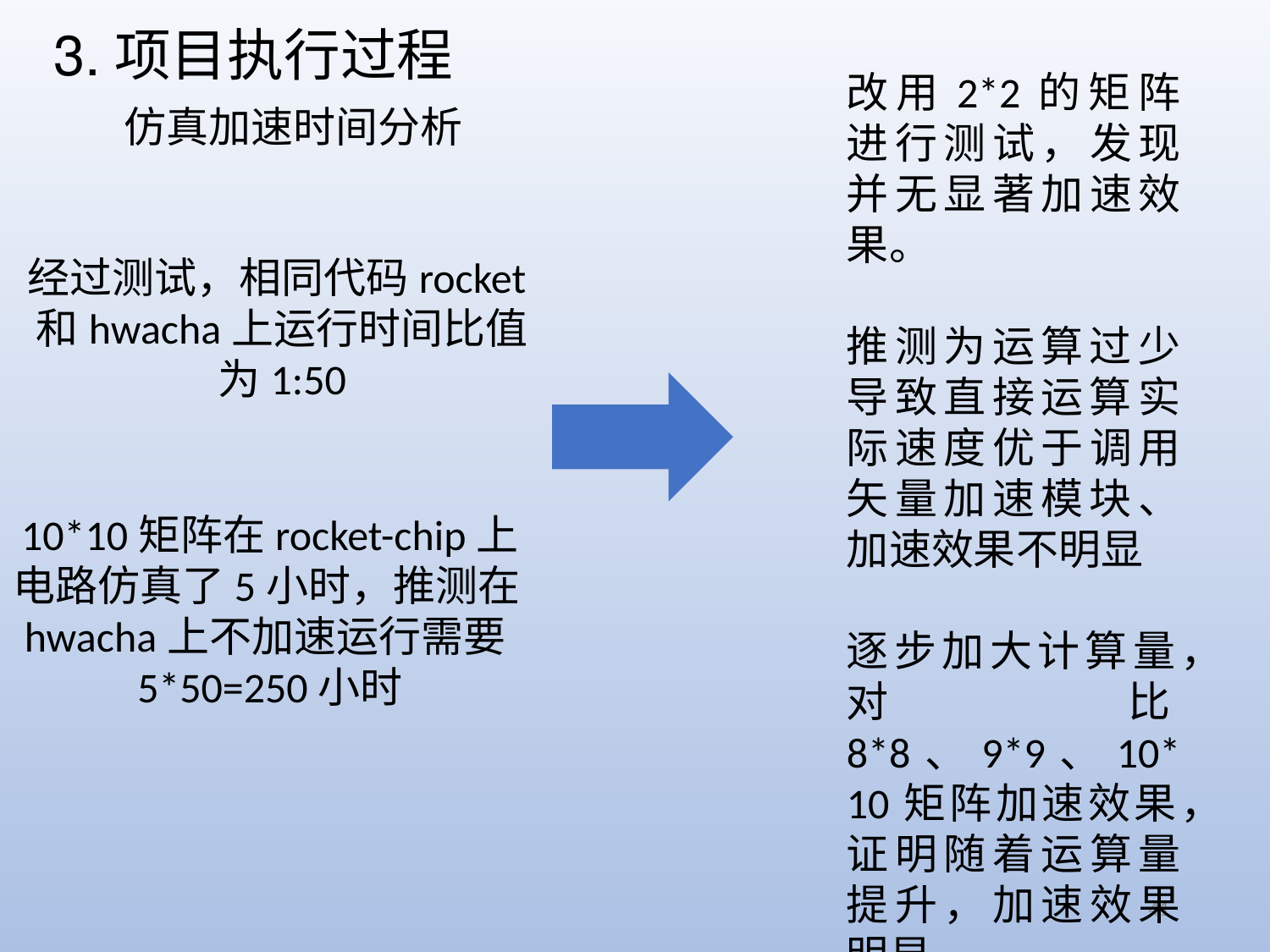

3.项目执行过程
改用2*2的矩阵进行测试，发现并无显著加速效果。

推测为运算过少导致直接运算实际速度优于调用矢量加速模块、加速效果不明显

逐步加大计算量，对比8*8、9*9、10*10矩阵加速效果，证明随着运算量提升，加速效果明显。
仿真加速时间分析

经过测试，相同代码rocket和hwacha上运行时间比值为1:50

10*10矩阵在rocket-chip上电路仿真了5小时，推测在hwacha上不加速运行需要5*50=250小时
41